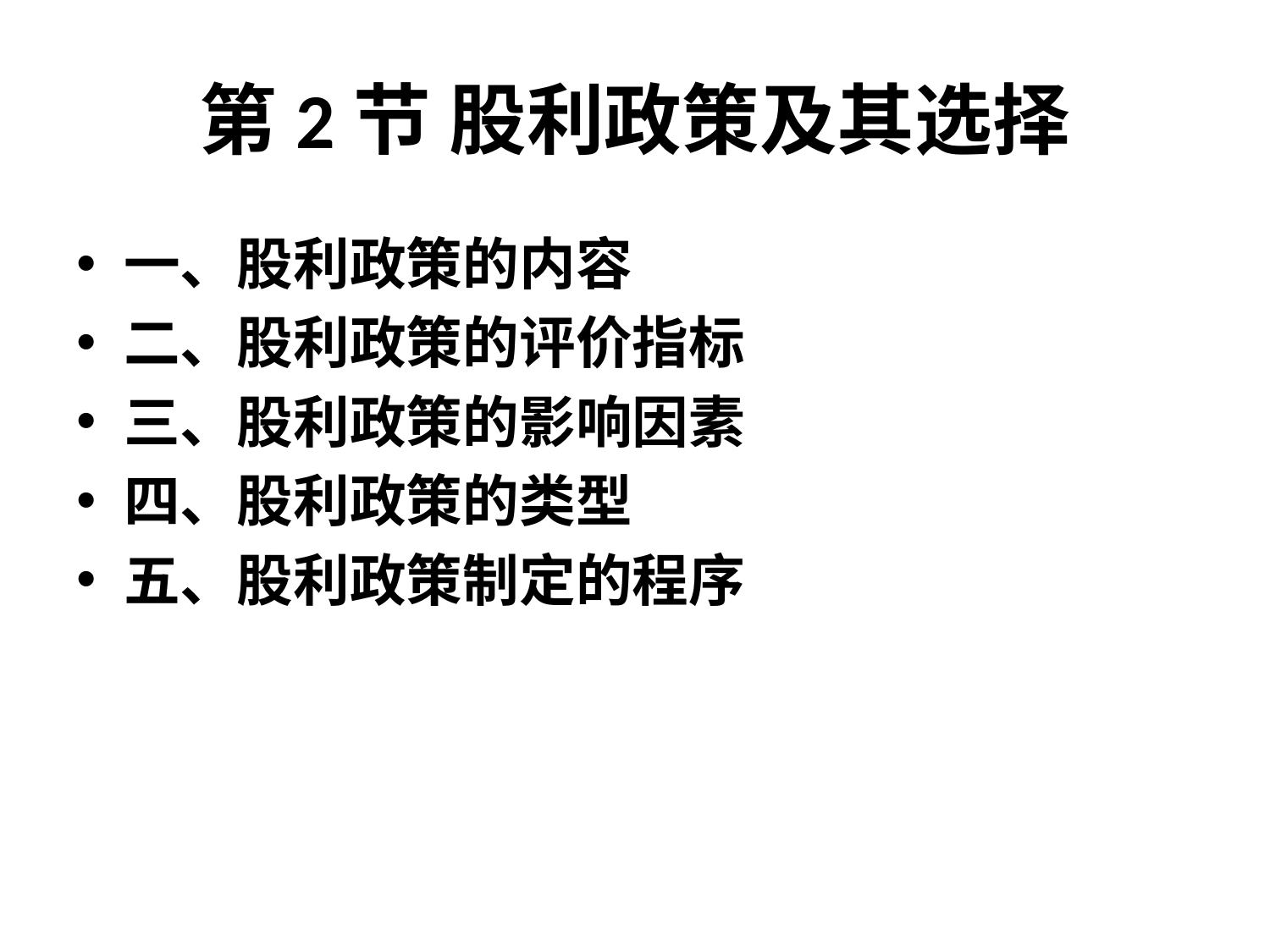

第2节 股利政策及其选择
一、股利政策的内容
二、股利政策的评价指标
三、股利政策的影响因素
四、股利政策的类型
五、股利政策制定的程序